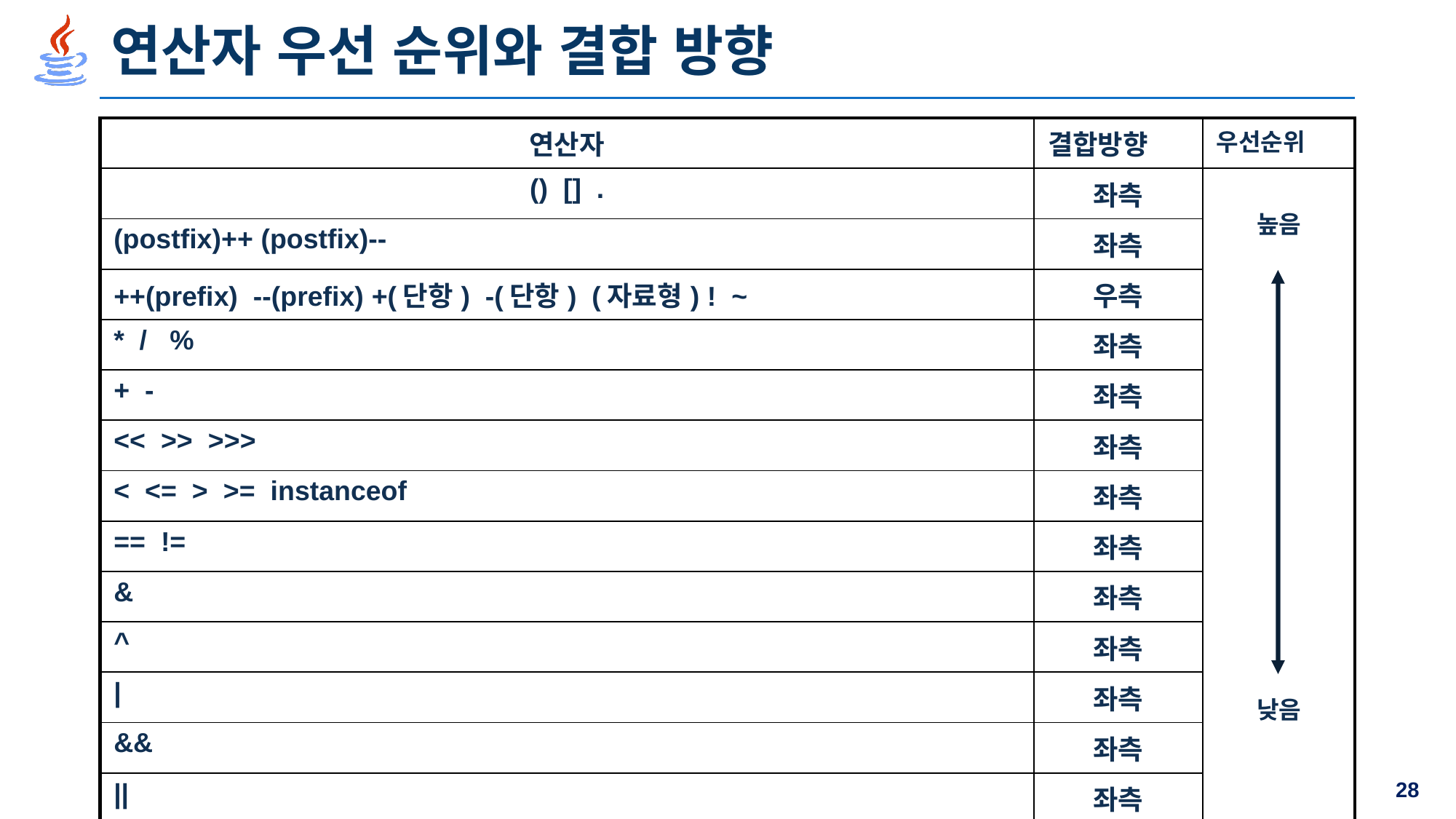

# 연산자 우선 순위와 결합 방향
| 연산자 | 결합방향 | 우선순위 |
| --- | --- | --- |
| () [] . | 좌측 | 높음 낮음 |
| (postfix)++ (postfix)-- | 좌측 |  |
| ++(prefix) --(prefix) +(단항) -(단항) (자료형) ! ~ | 우측 |  |
| \* / % | 좌측 |  |
| + - | 좌측 |  |
| << >> >>> | 좌측 |  |
| < <= > >= instanceof | 좌측 |  |
| == != | 좌측 |  |
| & | 좌측 |  |
| ^ | 좌측 |  |
| | | 좌측 |  |
| && | 좌측 |  |
| || | 좌측 |  |
| ? : | 우측 |  |
| = += -= \*= /= %= &= ^= |= <<= >>= >>>= | 우측 |  |

28